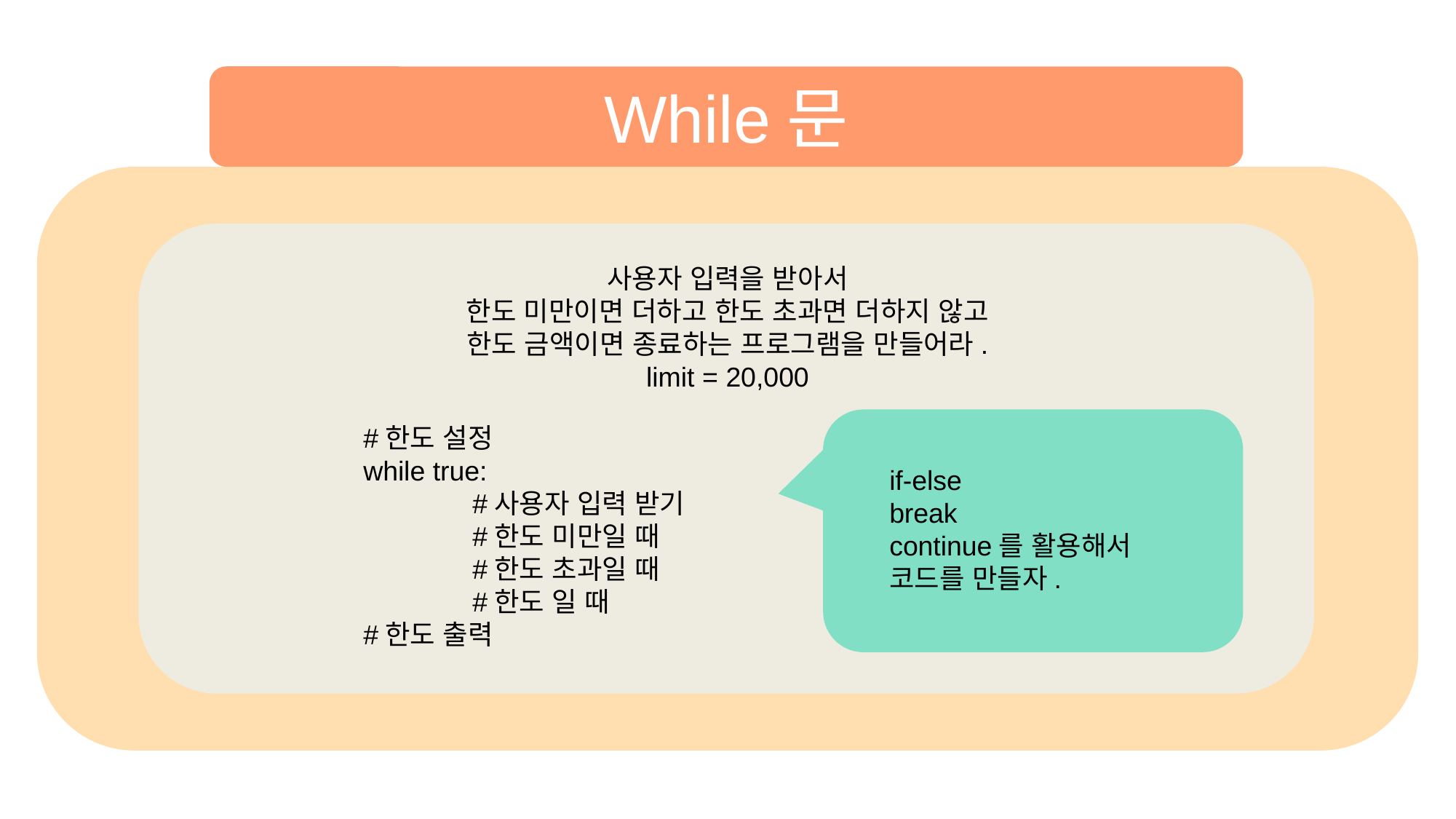

While문

사용자 입력을 받아서
한도 미만이면 더하고 한도 초과면 더하지 않고
한도 금액이면 종료하는 프로그램을 만들어라.
limit = 20,000

#한도 설정
while true:
	#사용자 입력 받기
	#한도 미만일 때
	#한도 초과일 때
	#한도 일 때
#한도 출력
if-else
break
continue를 활용해서
코드를 만들자.